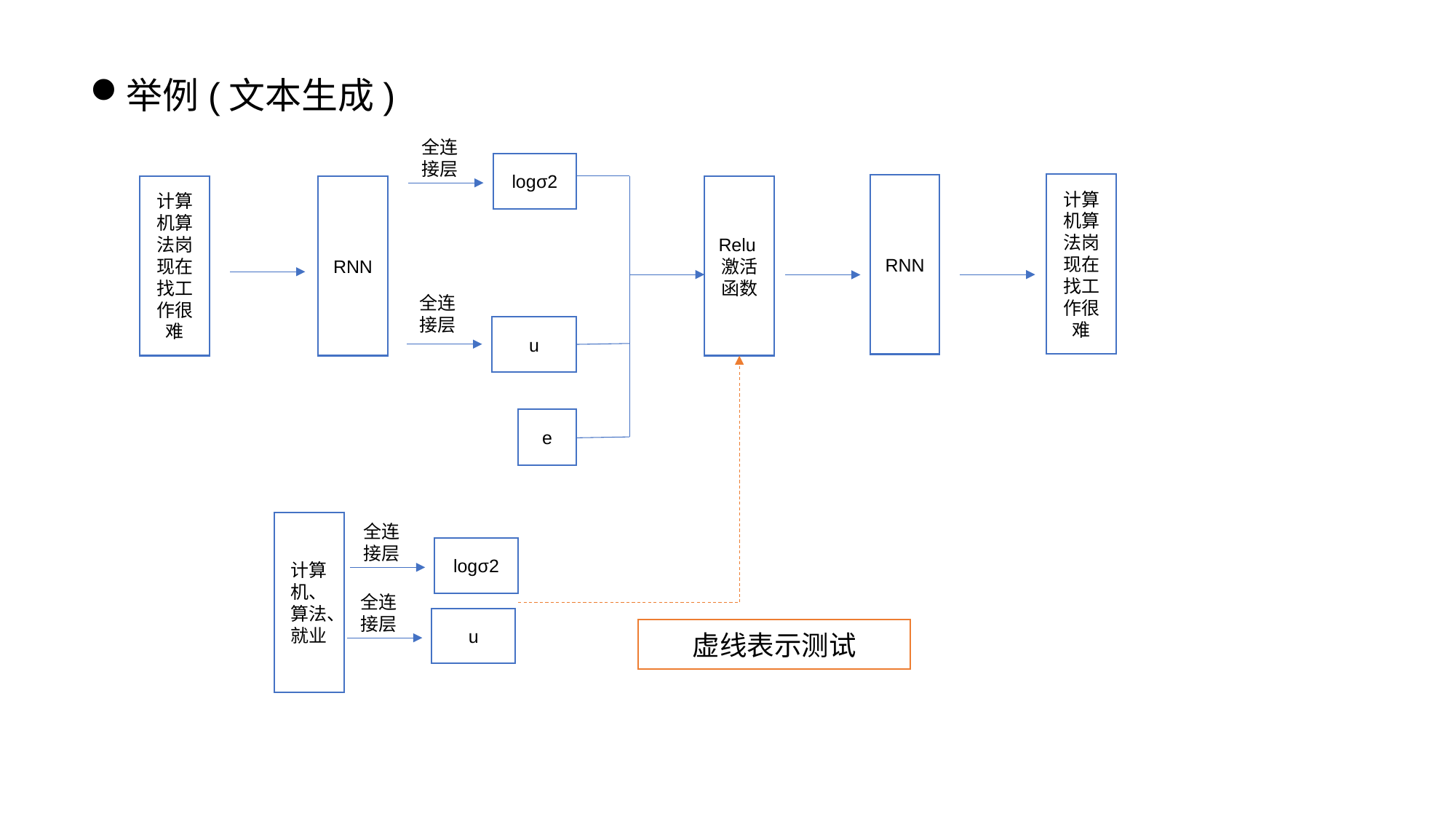

举例(文本生成)
全连接层
logσ2
计算机算法岗现在找工作很难
RNN
计算机算法岗现在找工作很难
RNN
Relu激活函数
全连接层
u
e
计算机、算法、就业
全连接层
logσ2
全连接层
u
虚线表示测试